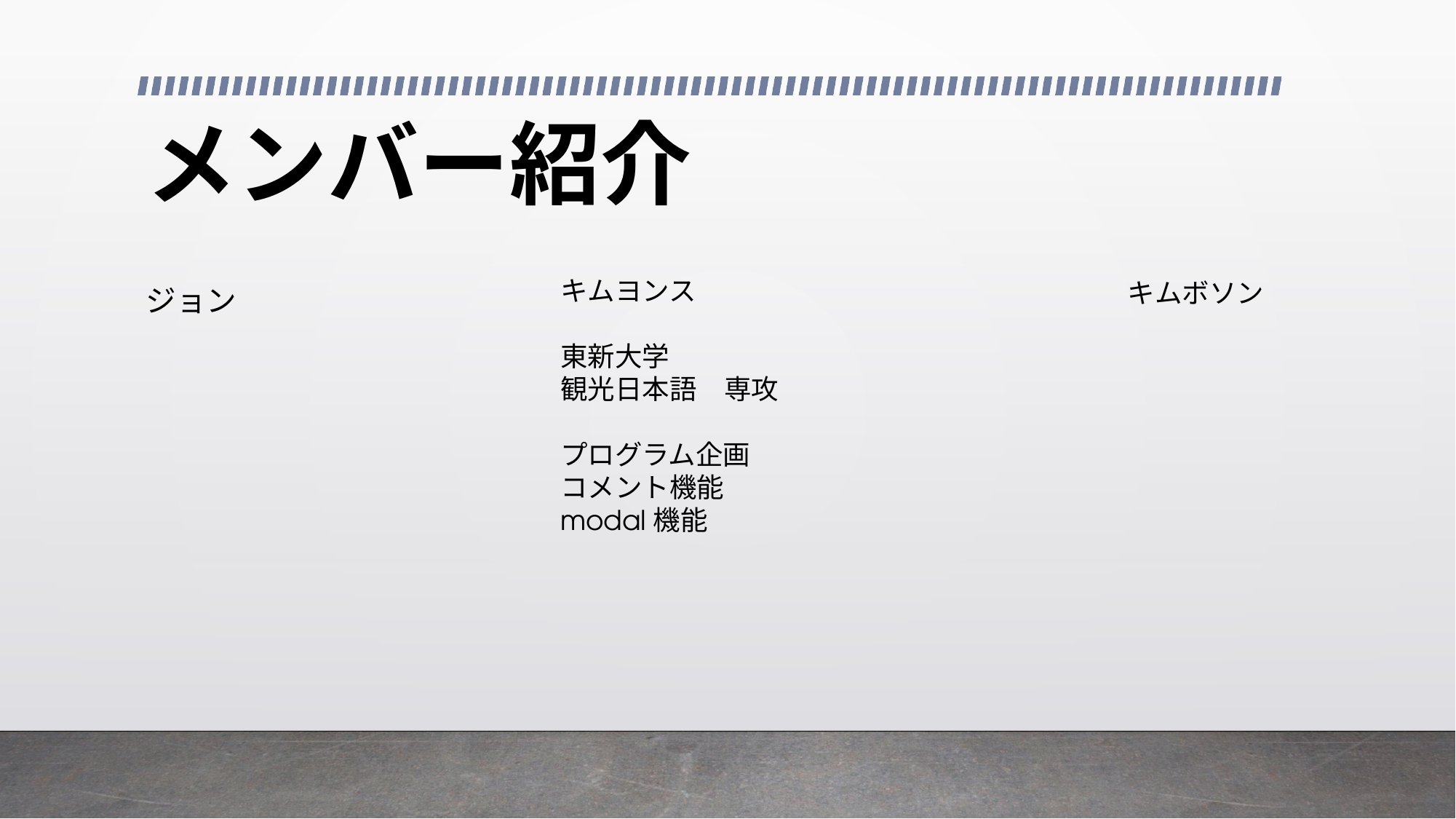

# メンバー紹介
キムヨンス

東新大学
観光日本語　専攻

プログラム企画
コメント機能
modal機能

ジョン
キムボソン